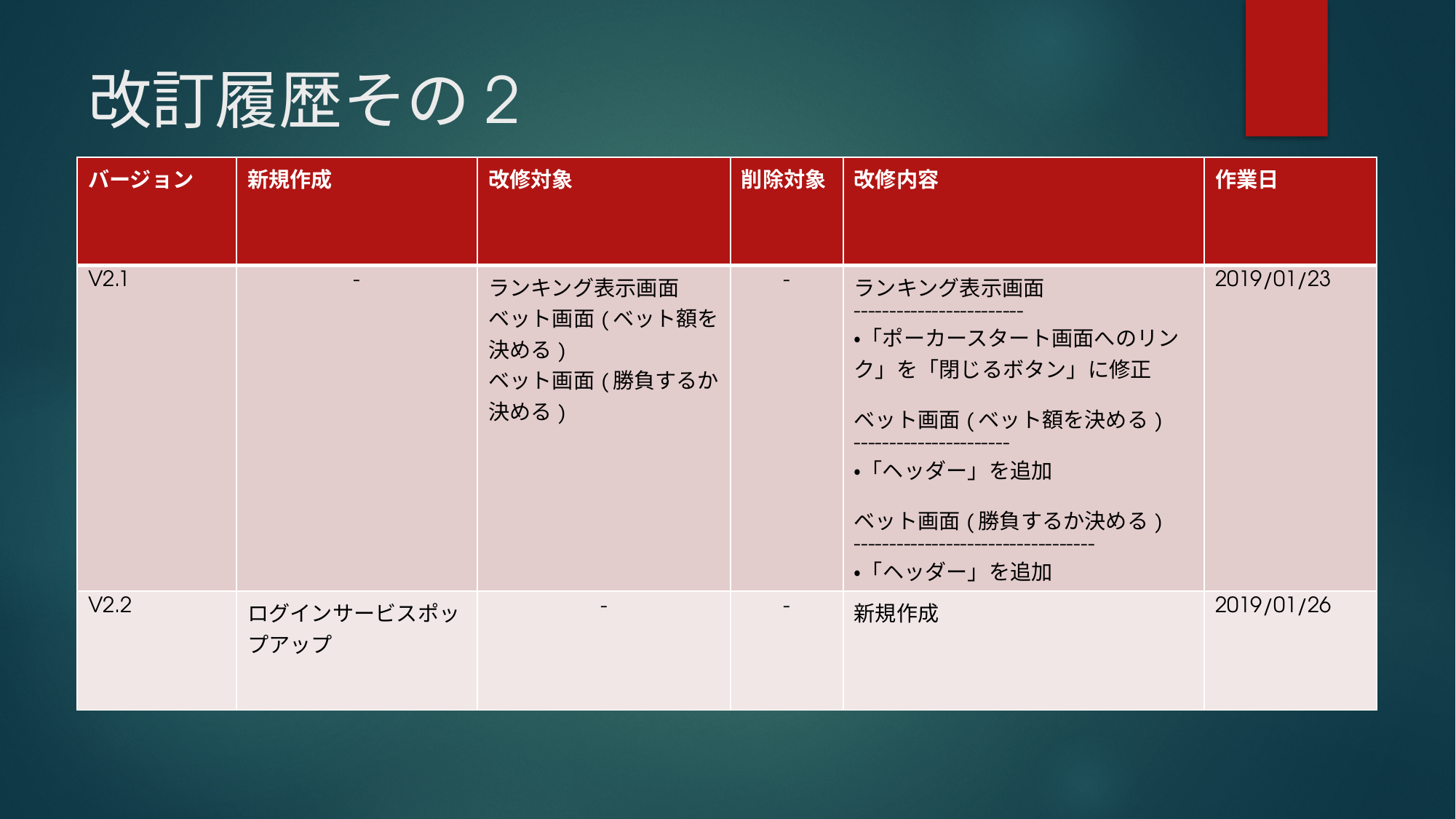

# 改訂履歴その2
| バージョン | 新規作成 | 改修対象 | 削除対象 | 改修内容 | 作業日 |
| --- | --- | --- | --- | --- | --- |
| V2.1 | - | ランキング表示画面 ベット画面(ベット額を決める) ベット画面(勝負するか決める) | - | ランキング表示画面 ------------------------ ・「ポーカースタート画面へのリンク」を「閉じるボタン」に修正 ベット画面(ベット額を決める) ---------------------- ・「ヘッダー」を追加 ベット画面(勝負するか決める) ---------------------------------- ・「ヘッダー」を追加 | 2019/01/23 |
| V2.2 | ログインサービスポップアップ | - | - | 新規作成 | 2019/01/26 |